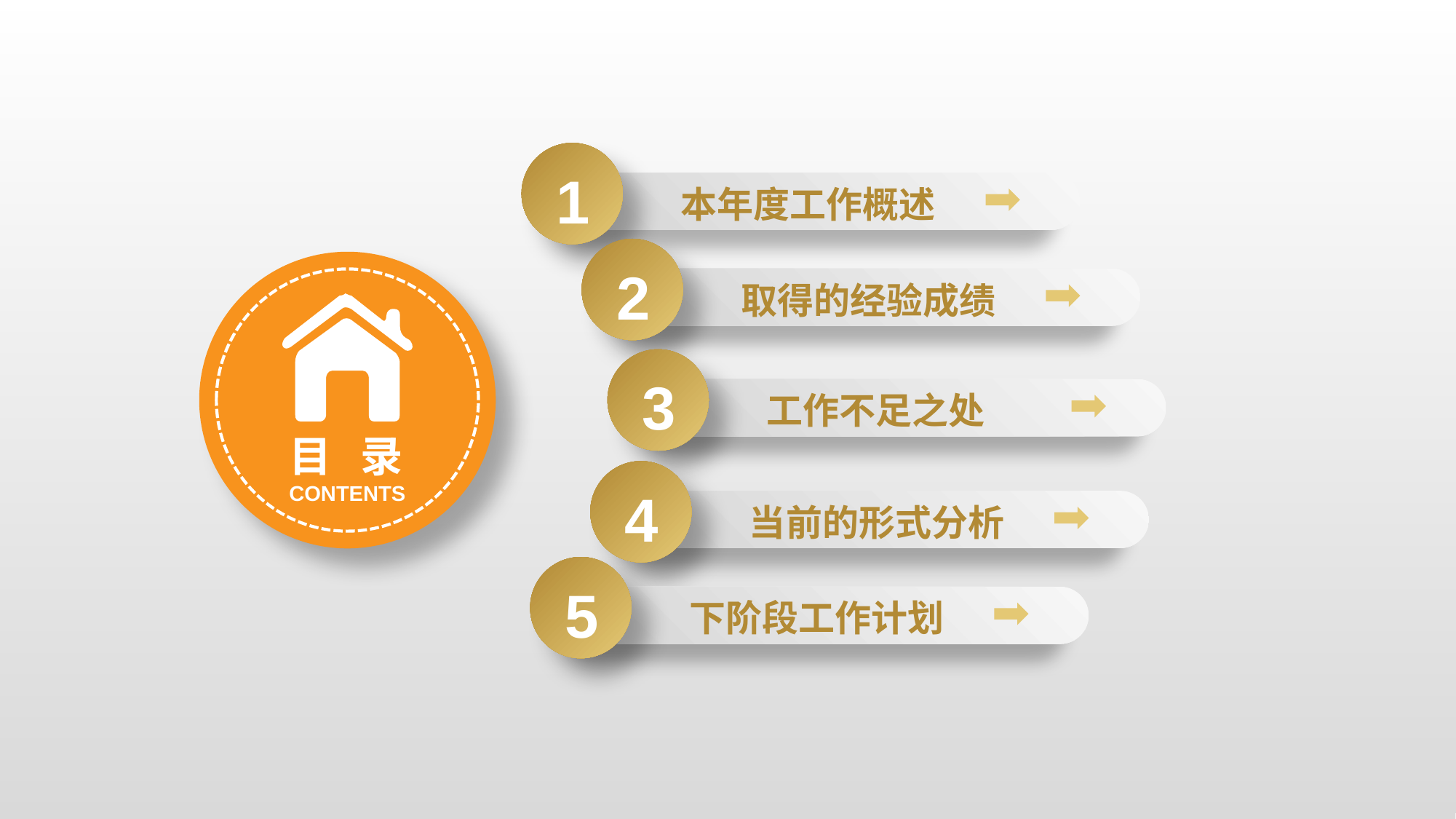

本年度工作概述

1

    取得的经验成绩

2

    工作不足之处

3

目   录
CONTENTS

    当前的形式分析

4

    下阶段工作计划

5